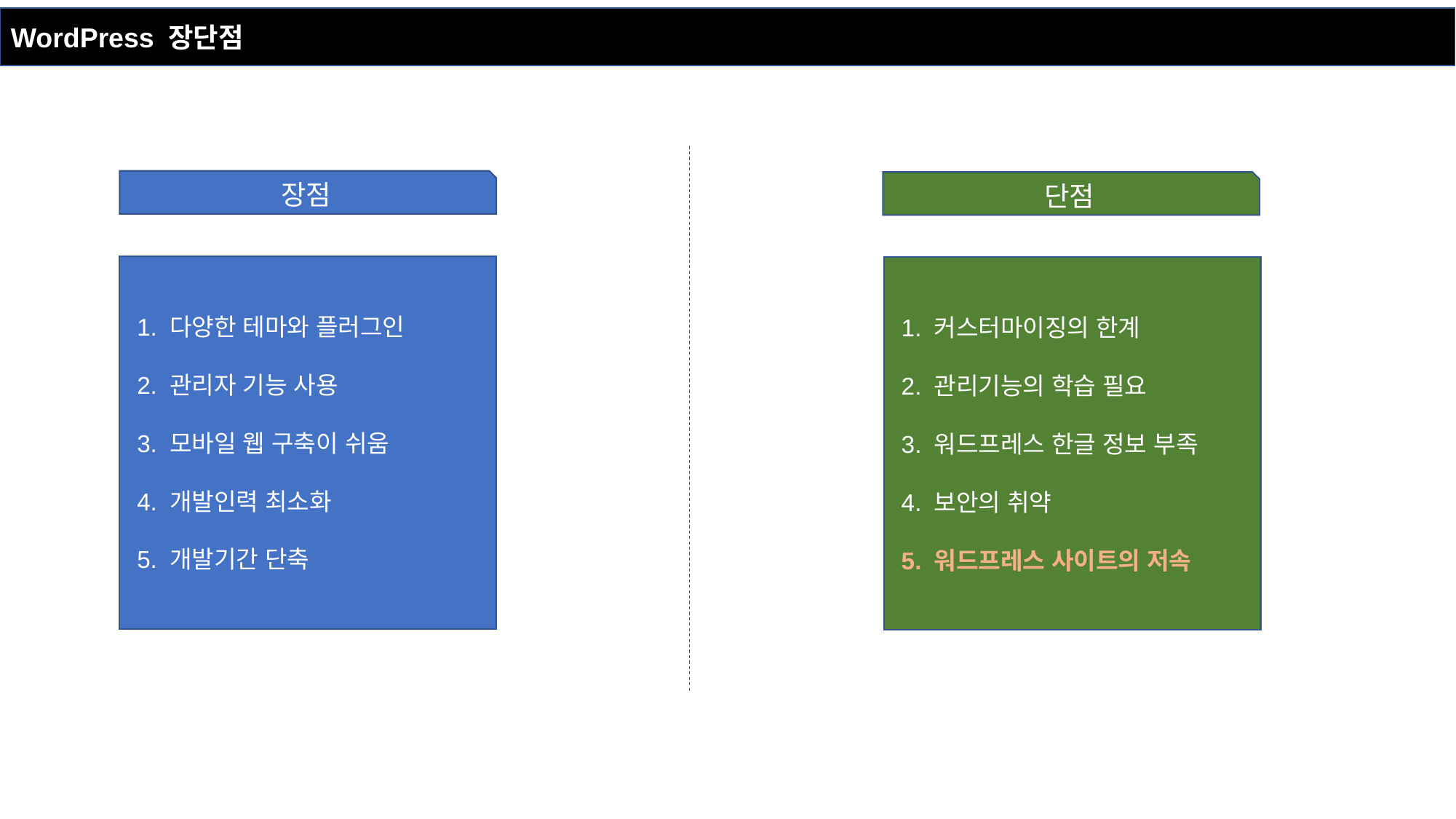

WordPress 장단점
장점
단점
 1. 다양한 테마와 플러그인

 2. 관리자 기능 사용

 3. 모바일 웹 구축이 쉬움

 4. 개발인력 최소화

 5. 개발기간 단축
 1. 커스터마이징의 한계

 2. 관리기능의 학습 필요

 3. 워드프레스 한글 정보 부족

 4. 보안의 취약

 5. 워드프레스 사이트의 저속